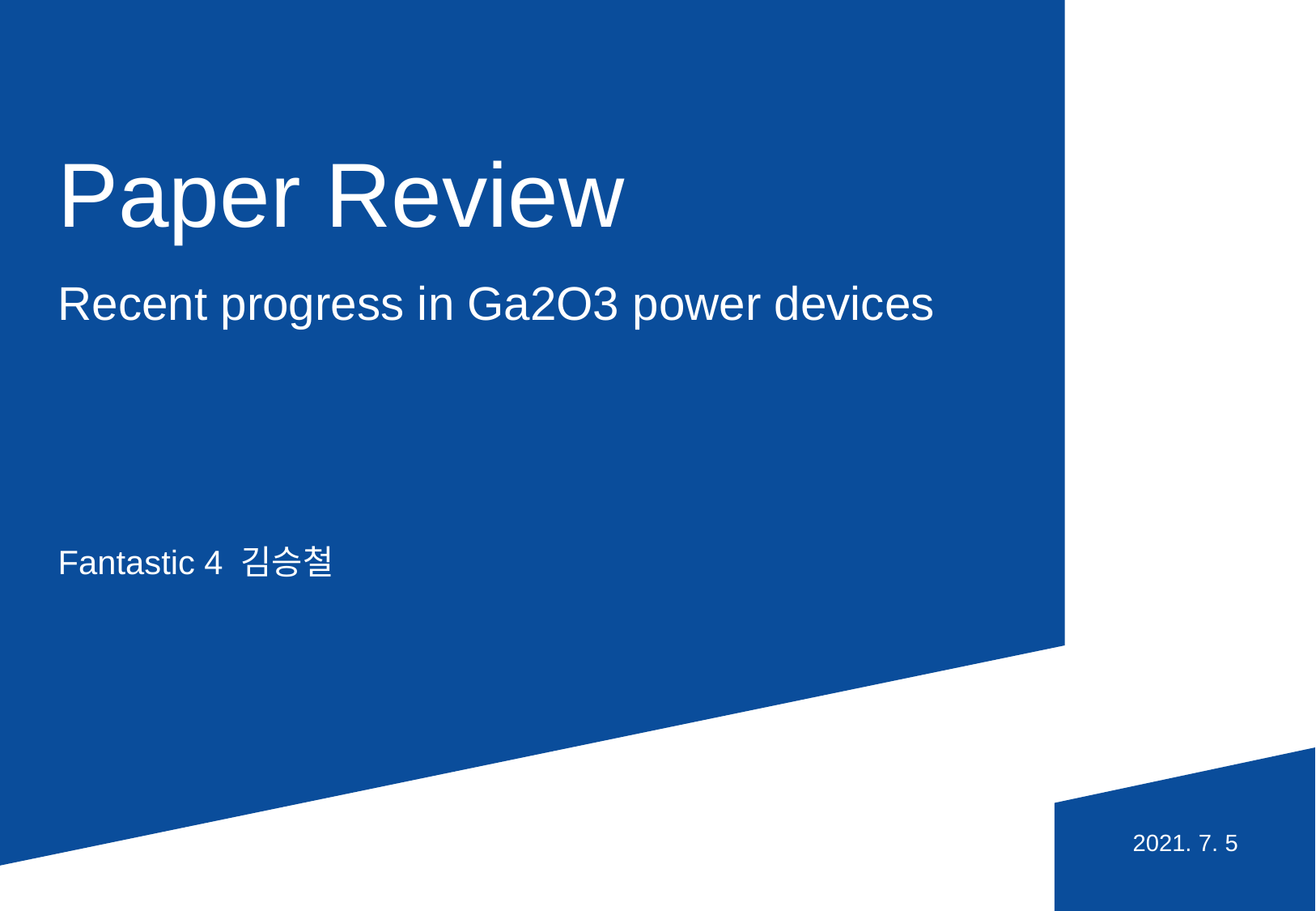

Paper Review
Recent progress in Ga2O3 power devices

Fantastic 4 김승철

2021. 7. 5